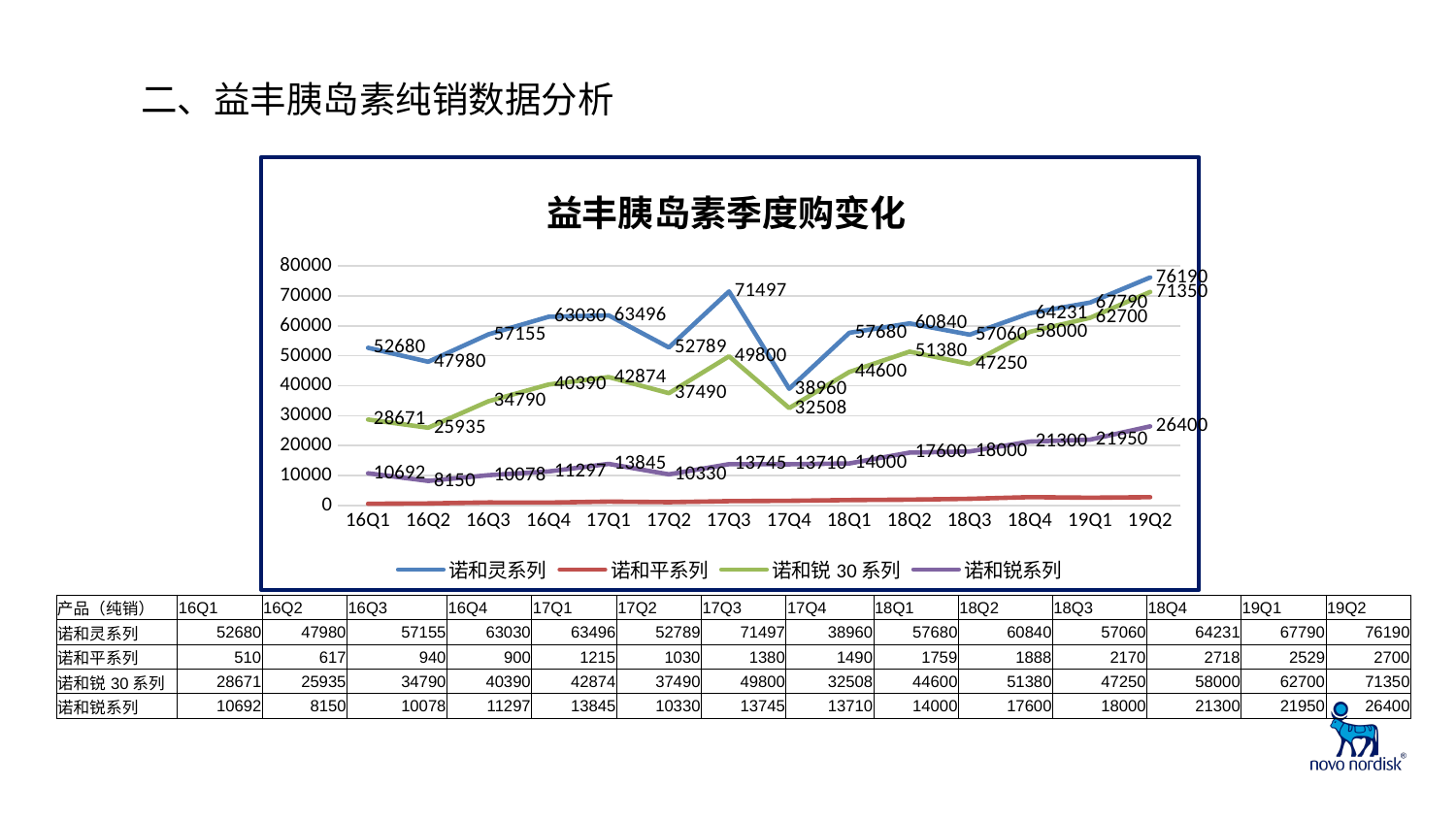

7
二、益丰胰岛素纯销数据分析

### Chart: 益丰胰岛素季度购变化

| Category | 诺和灵系列 | 诺和平系列 | 诺和锐30系列 | 诺和锐系列 |
|---|---|---|---|---|
| 16Q1 | 52680.0 | 510.0 | 28671.0 | 10692.0 |
| 16Q2 | 47980.0 | 617.0 | 25935.0 | 8150.0 |
| 16Q3 | 57155.0 | 940.0 | 34790.0 | 10078.0 |
| 16Q4 | 63030.0 | 900.0 | 40390.0 | 11297.0 |
| 17Q1 | 63496.0 | 1215.0 | 42874.0 | 13845.0 |
| 17Q2 | 52789.0 | 1030.0 | 37490.0 | 10330.0 |
| 17Q3 | 71497.0 | 1380.0 | 49800.0 | 13745.0 |
| 17Q4 | 38960.0 | 1490.0 | 32508.0 | 13710.0 |
| 18Q1 | 57680.0 | 1759.0 | 44600.0 | 14000.0 |
| 18Q2 | 60840.0 | 1888.0 | 51380.0 | 17600.0 |
| 18Q3 | 57060.0 | 2170.0 | 47250.0 | 18000.0 |
| 18Q4 | 64231.0 | 2718.0 | 58000.0 | 21300.0 |
| 19Q1 | 67790.0 | 2529.0 | 62700.0 | 21950.0 |
| 19Q2 | 76190.0 | 2700.0 | 71350.0 | 26400.0 |
| 产品（纯销） | 16Q1 | 16Q2 | 16Q3 | 16Q4 | 17Q1 | 17Q2 | 17Q3 | 17Q4 | 18Q1 | 18Q2 | 18Q3 | 18Q4 | 19Q1 | 19Q2 |
| --- | --- | --- | --- | --- | --- | --- | --- | --- | --- | --- | --- | --- | --- | --- |
| 诺和灵系列 | 52680 | 47980 | 57155 | 63030 | 63496 | 52789 | 71497 | 38960 | 57680 | 60840 | 57060 | 64231 | 67790 | 76190 |
| 诺和平系列 | 510 | 617 | 940 | 900 | 1215 | 1030 | 1380 | 1490 | 1759 | 1888 | 2170 | 2718 | 2529 | 2700 |
| 诺和锐30系列 | 28671 | 25935 | 34790 | 40390 | 42874 | 37490 | 49800 | 32508 | 44600 | 51380 | 47250 | 58000 | 62700 | 71350 |
| 诺和锐系列 | 10692 | 8150 | 10078 | 11297 | 13845 | 10330 | 13745 | 13710 | 14000 | 17600 | 18000 | 21300 | 21950 | 26400 |